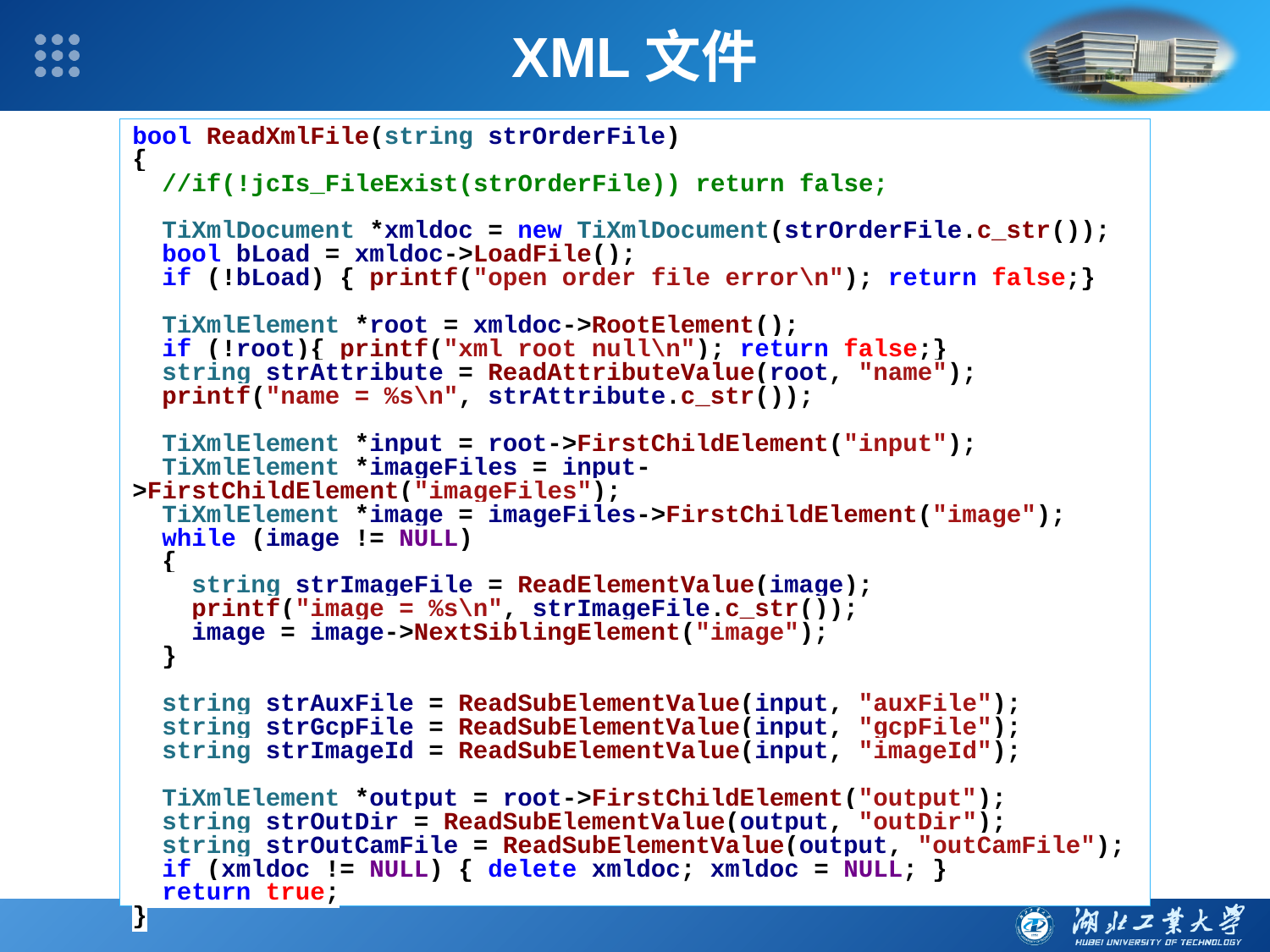

XML文件
bool ReadXmlFile(string strOrderFile)
{
  //if(!jcIs_FileExist(strOrderFile)) return false;

  TiXmlDocument *xmldoc = new TiXmlDocument(strOrderFile.c_str());
  bool bLoad = xmldoc->LoadFile();
  if (!bLoad) { printf("open order file error\n"); return false;}

  TiXmlElement *root = xmldoc->RootElement();
  if (!root){ printf("xml root null\n"); return false;}
  string strAttribute = ReadAttributeValue(root, "name");
  printf("name = %s\n", strAttribute.c_str());

  TiXmlElement *input = root->FirstChildElement("input");
  TiXmlElement *imageFiles = input->FirstChildElement("imageFiles");
  TiXmlElement *image = imageFiles->FirstChildElement("image");
  while (image != NULL)
  {
    string strImageFile = ReadElementValue(image);
    printf("image = %s\n", strImageFile.c_str());
    image = image->NextSiblingElement("image");
  }

  string strAuxFile = ReadSubElementValue(input, "auxFile");
  string strGcpFile = ReadSubElementValue(input, "gcpFile");
  string strImageId = ReadSubElementValue(input, "imageId");

  TiXmlElement *output = root->FirstChildElement("output");
  string strOutDir = ReadSubElementValue(output, "outDir");
  string strOutCamFile = ReadSubElementValue(output, "outCamFile");
  if (xmldoc != NULL) { delete xmldoc; xmldoc = NULL; }
  return true;
}